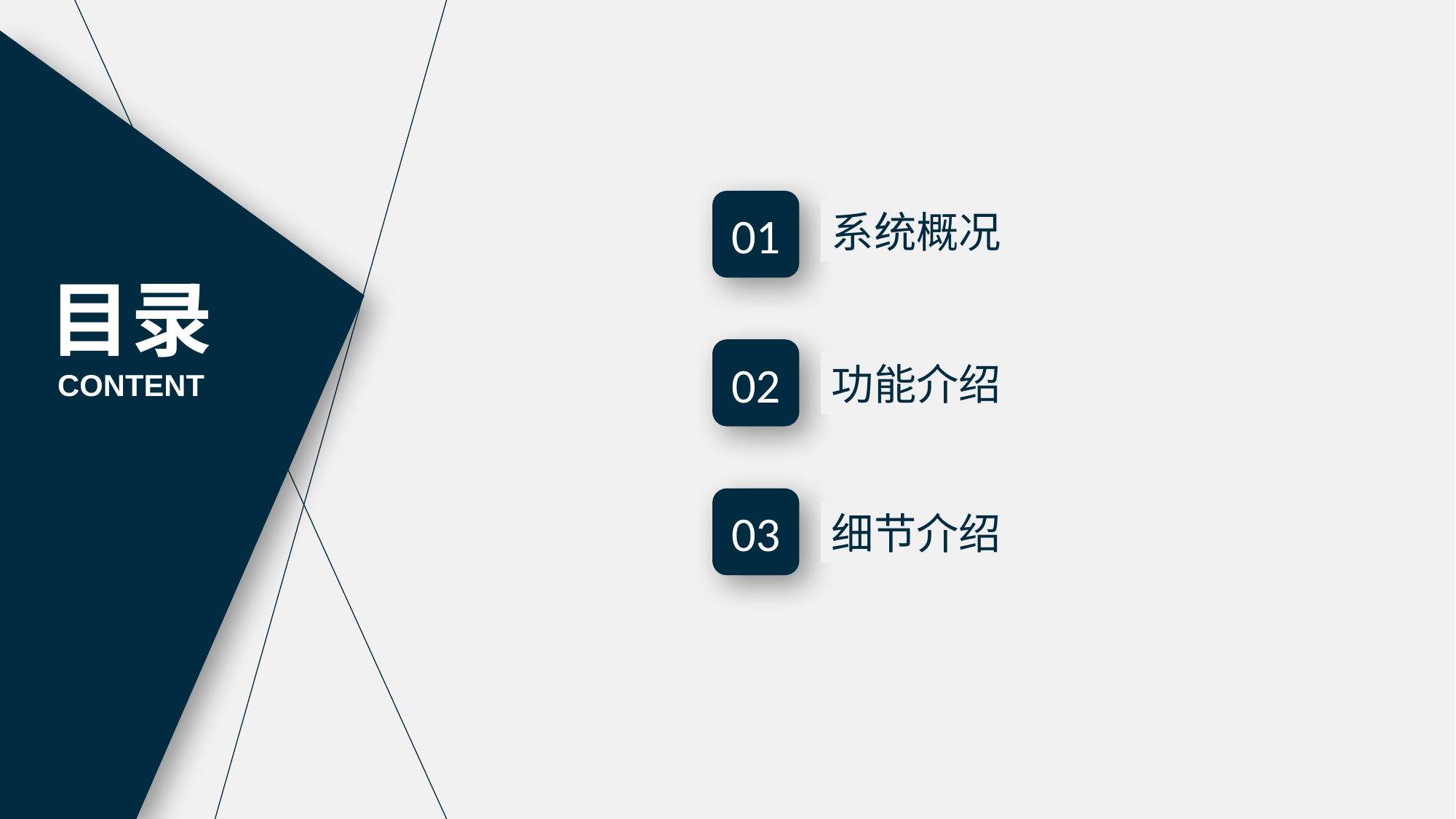

系统概况
01
目录
CONTENT

02
功能介绍

03
细节介绍